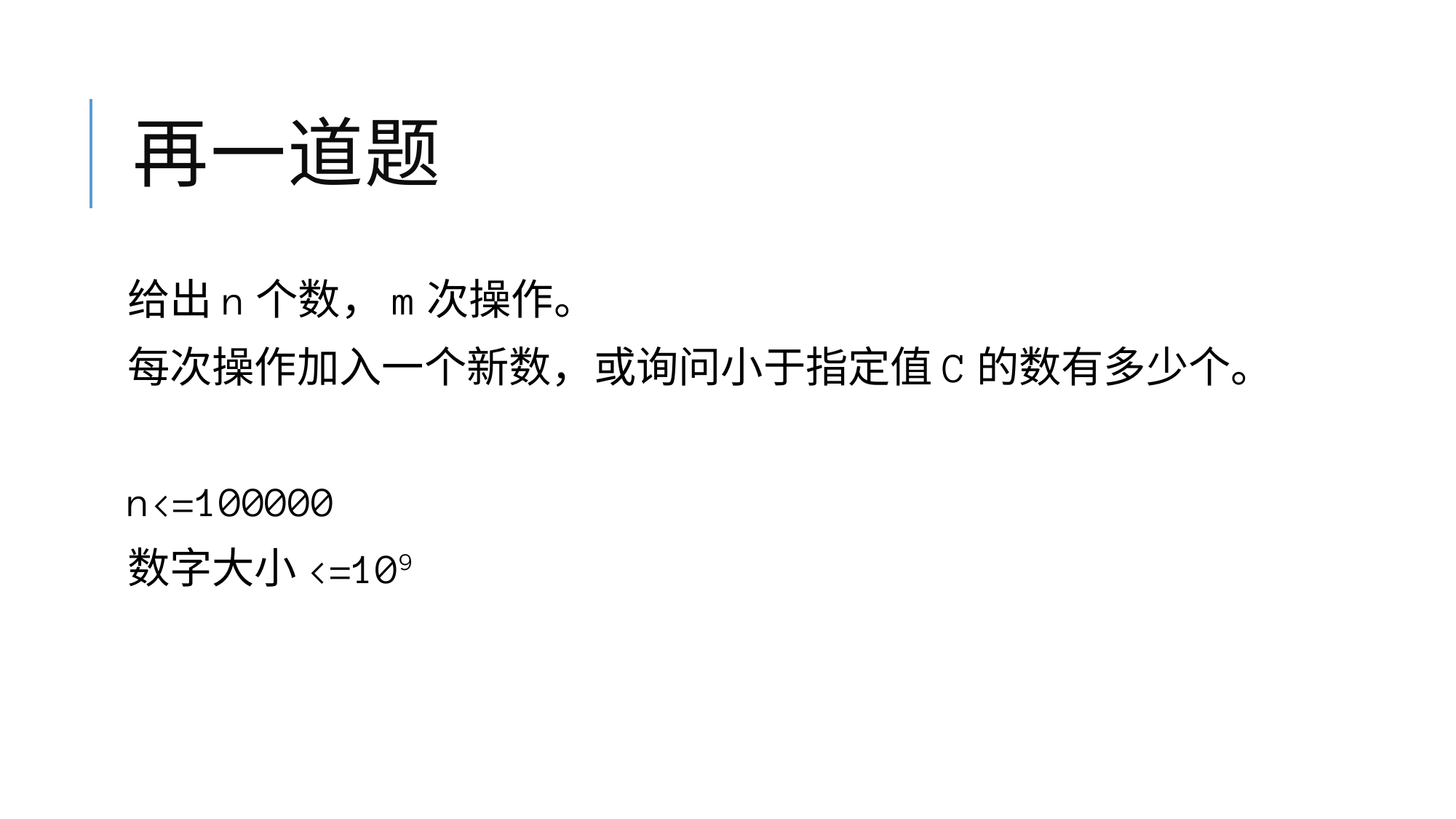

# 再一道题
给出n个数，m次操作。
每次操作加入一个新数，或询问小于指定值C的数有多少个。

n<=100000
数字大小<=109